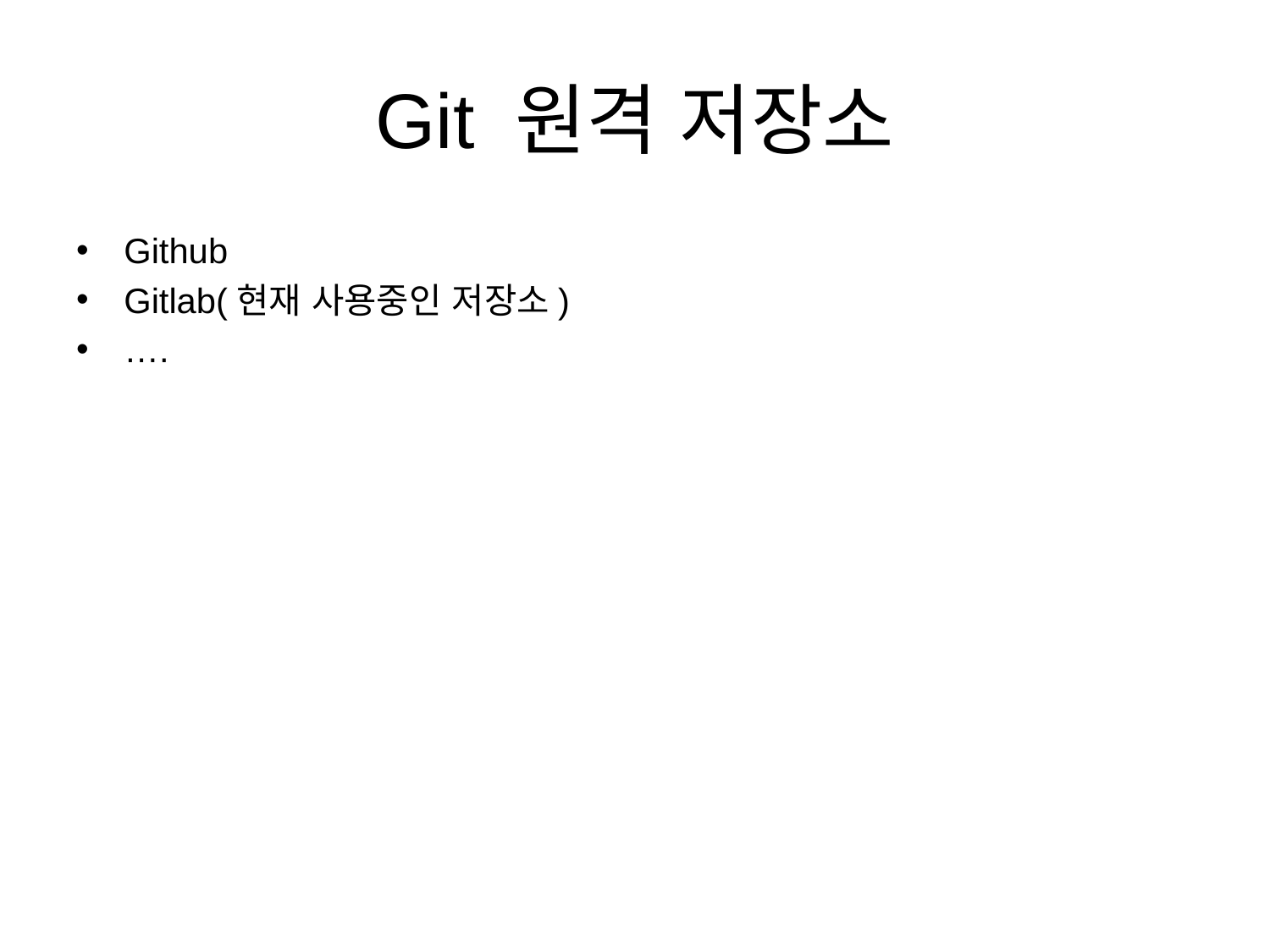

# Git 원격 저장소
Github
Gitlab(현재 사용중인 저장소)
….